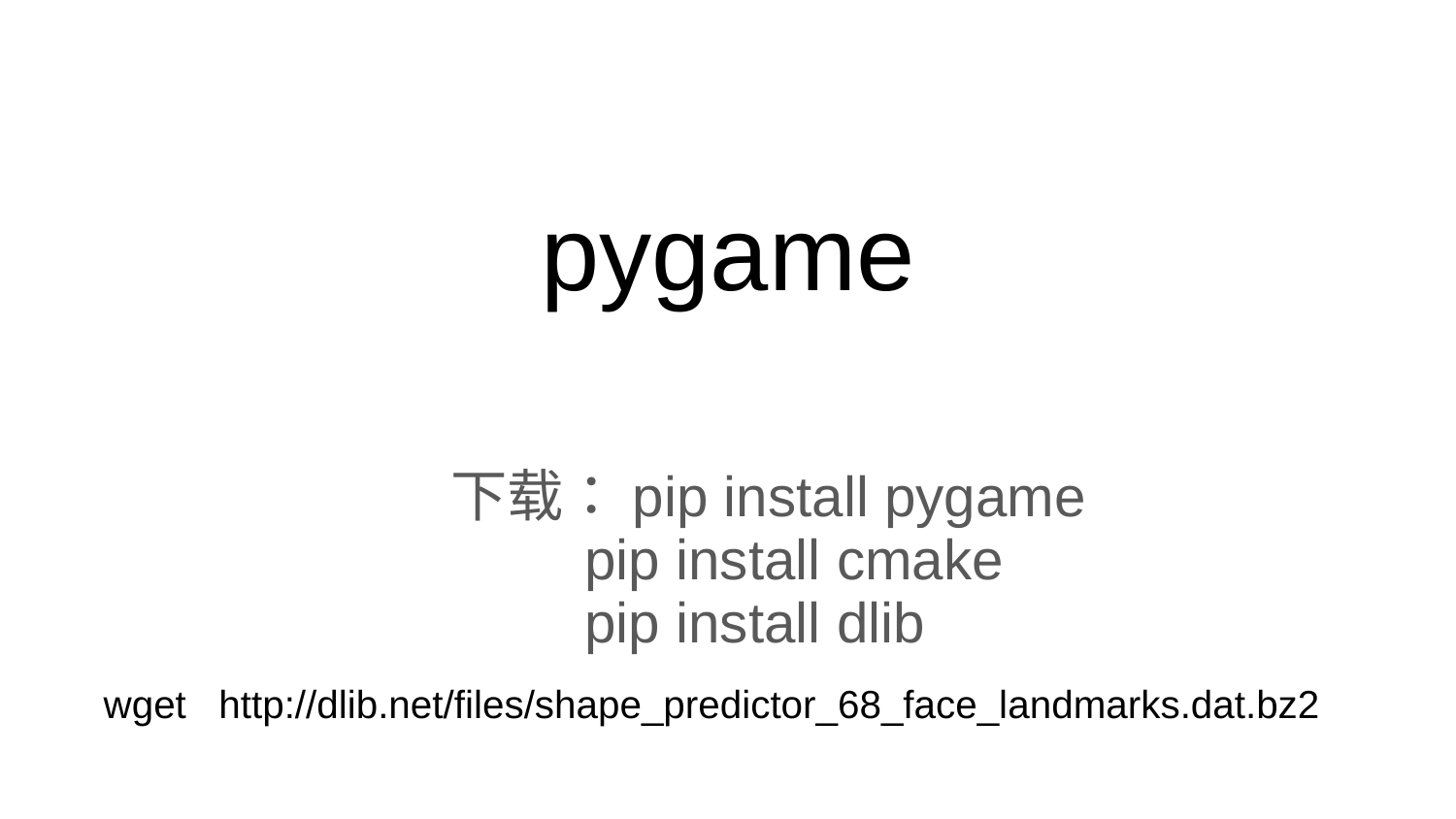

# pygame

下载：pip install pygame
                                 pip install cmake
                                 pip install dlib
  wget   http://dlib.net/files/shape_predictor_68_face_landmarks.dat.bz2